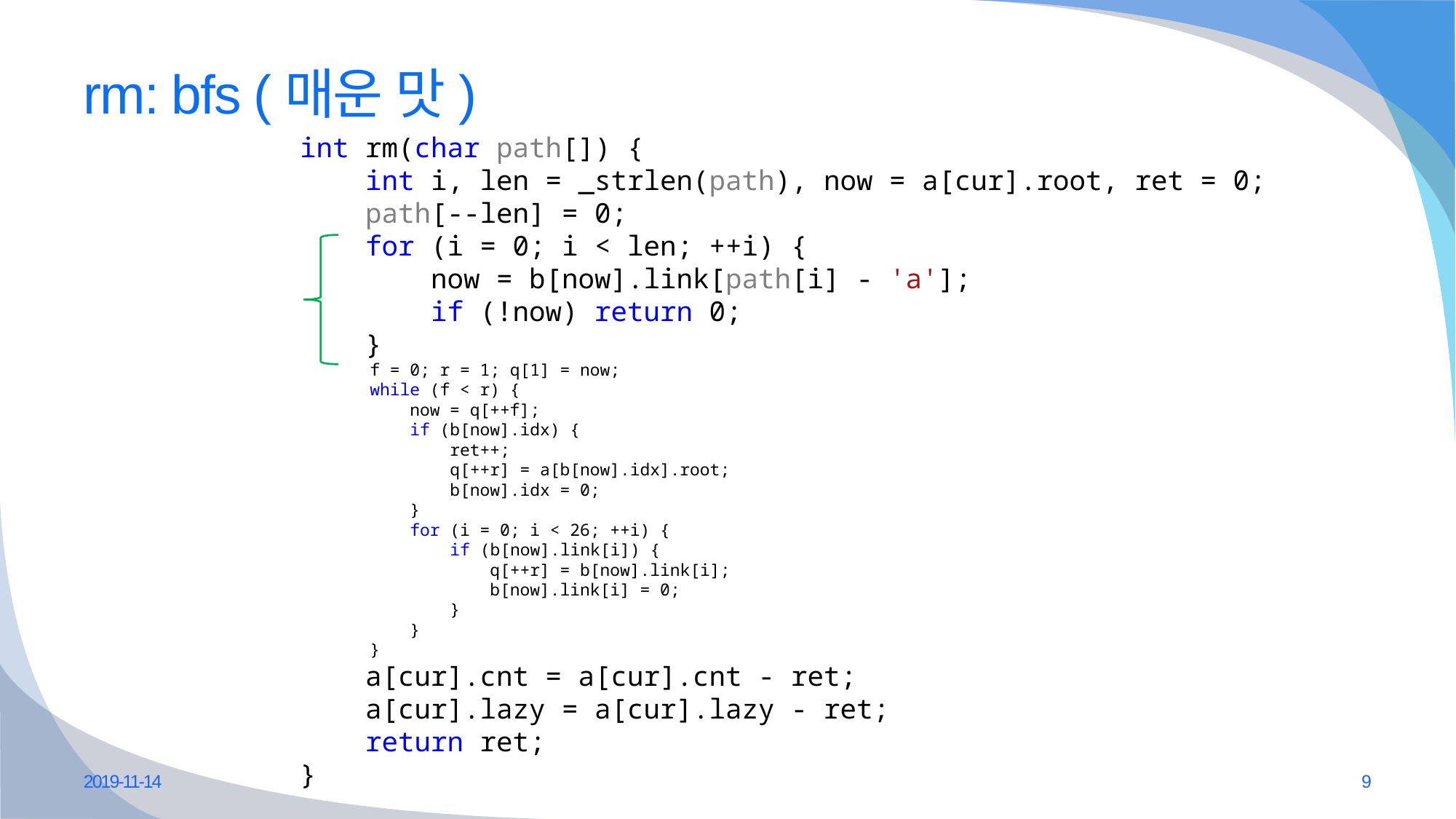

# rm: bfs (매운 맛)
int rm(char path[]) {
    int i, len = _strlen(path), now = a[cur].root, ret = 0;
    path[--len] = 0;
    for (i = 0; i < len; ++i) {
        now = b[now].link[path[i] - 'a'];
        if (!now) return 0;
    }
       f = 0; r = 1; q[1] = now;
       while (f < r) {
           now = q[++f];
           if (b[now].idx) {
               ret++;
               q[++r] = a[b[now].idx].root;
               b[now].idx = 0;
           }
           for (i = 0; i < 26; ++i) {
               if (b[now].link[i]) {
                   q[++r] = b[now].link[i];
                   b[now].link[i] = 0;
               }
           }
       }
    a[cur].cnt = a[cur].cnt - ret;
    a[cur].lazy = a[cur].lazy - ret;
    return ret;
}

2019-11-14
9